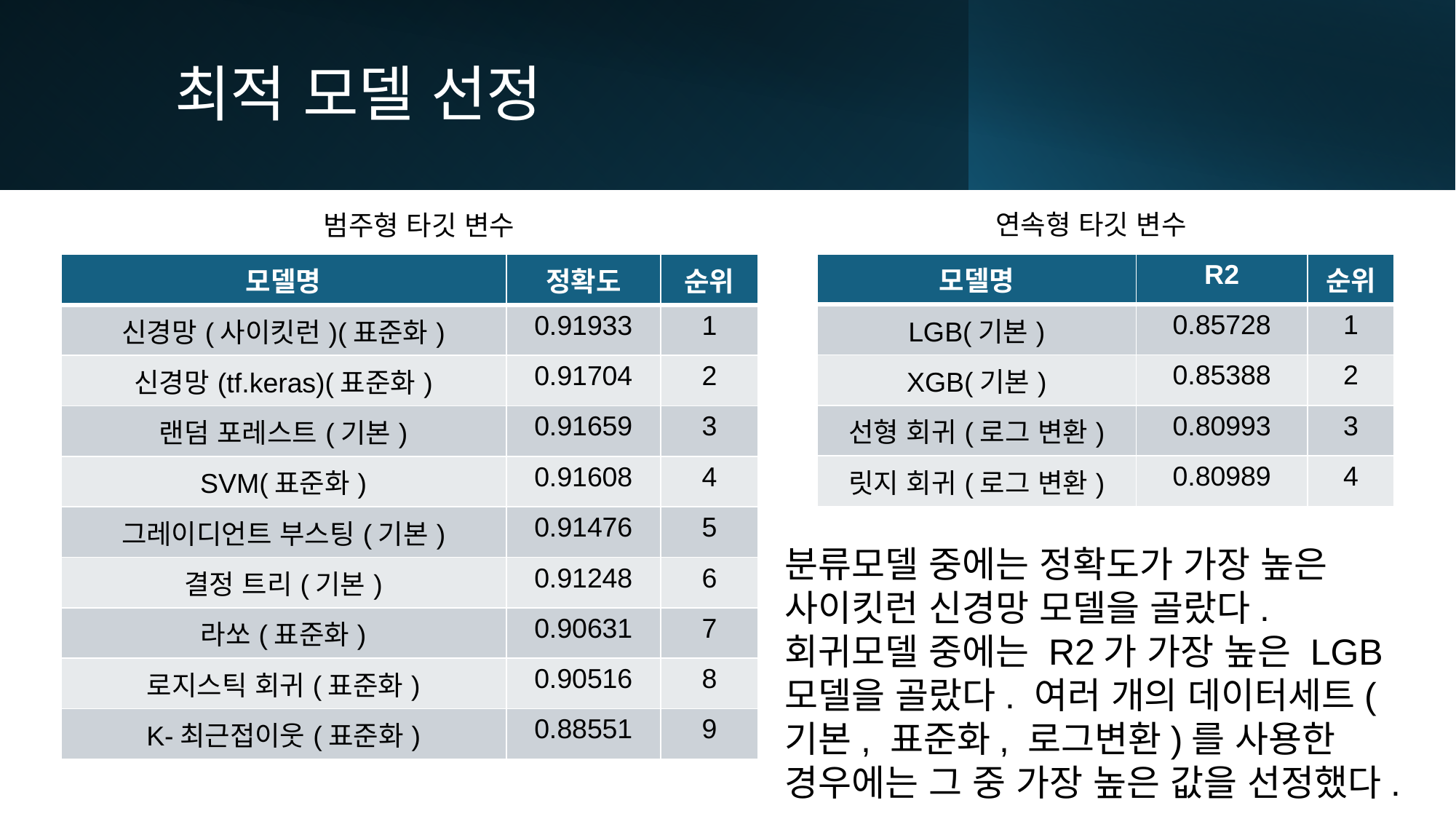

# 최적 모델 선정
연속형 타깃 변수
범주형 타깃 변수
| 모델명 | R2 | 순위 |
| --- | --- | --- |
| LGB(기본) | 0.85728 | 1 |
| XGB(기본) | 0.85388 | 2 |
| 선형 회귀(로그 변환) | 0.80993 | 3 |
| 릿지 회귀(로그 변환) | 0.80989 | 4 |
| 모델명 | 정확도 | 순위 |
| --- | --- | --- |
| 신경망(사이킷런)(표준화) | 0.91933 | 1 |
| 신경망(tf.keras)(표준화) | 0.91704 | 2 |
| 랜덤 포레스트(기본) | 0.91659 | 3 |
| SVM(표준화) | 0.91608 | 4 |
| 그레이디언트 부스팅(기본) | 0.91476 | 5 |
| 결정 트리(기본) | 0.91248 | 6 |
| 라쏘(표준화) | 0.90631 | 7 |
| 로지스틱 회귀(표준화) | 0.90516 | 8 |
| K-최근접이웃(표준화) | 0.88551 | 9 |
분류모델 중에는 정확도가 가장 높은 사이킷런 신경망 모델을 골랐다.
회귀모델 중에는 R2가 가장 높은 LGB 모델을 골랐다. 여러 개의 데이터세트(기본, 표준화, 로그변환)를 사용한 경우에는 그 중 가장 높은 값을 선정했다.